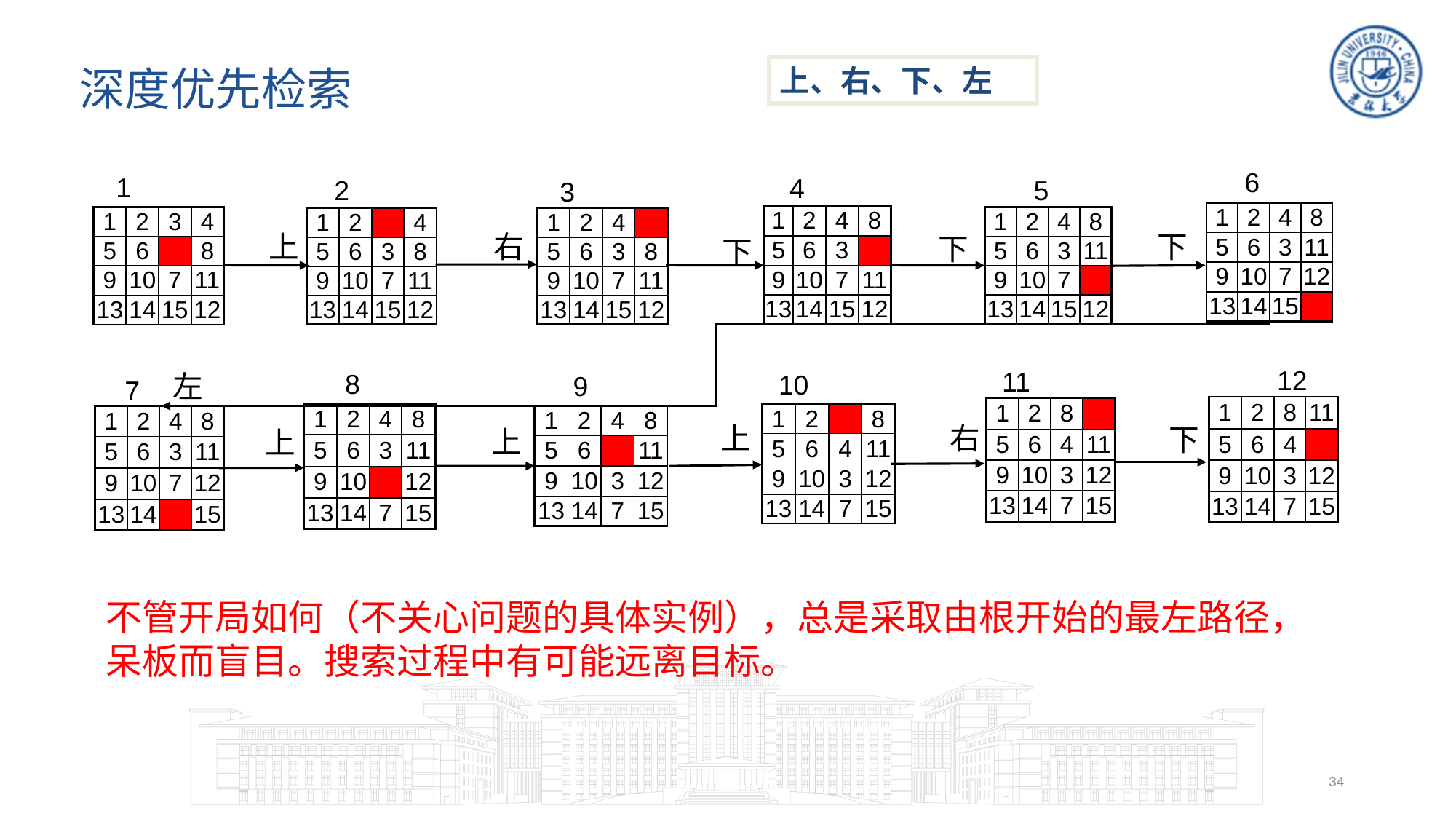

# 深度优先检索
上、右、下、左
6
1
4
5
2
3
| 1 | 2 | 4 | 8 |
| --- | --- | --- | --- |
| 5 | 6 | 3 | 11 |
| 9 | 10 | 7 | 12 |
| 13 | 14 | 15 |  |
| 1 | 2 | 4 | 8 |
| --- | --- | --- | --- |
| 5 | 6 | 3 |  |
| 9 | 10 | 7 | 11 |
| 13 | 14 | 15 | 12 |
| 1 | 2 | 3 | 4 |
| --- | --- | --- | --- |
| 5 | 6 |  | 8 |
| 9 | 10 | 7 | 11 |
| 13 | 14 | 15 | 12 |
| 1 | 2 | 4 | 8 |
| --- | --- | --- | --- |
| 5 | 6 | 3 | 11 |
| 9 | 10 | 7 |  |
| 13 | 14 | 15 | 12 |
| 1 | 2 |  | 4 |
| --- | --- | --- | --- |
| 5 | 6 | 3 | 8 |
| 9 | 10 | 7 | 11 |
| 13 | 14 | 15 | 12 |
| 1 | 2 | 4 |  |
| --- | --- | --- | --- |
| 5 | 6 | 3 | 8 |
| 9 | 10 | 7 | 11 |
| 13 | 14 | 15 | 12 |
上
右
下
下
下

12
11
8
左
10
9
7
| 1 | 2 | 8 | 11 |
| --- | --- | --- | --- |
| 5 | 6 | 4 |  |
| 9 | 10 | 3 | 12 |
| 13 | 14 | 7 | 15 |
| 1 | 2 | 8 |  |
| --- | --- | --- | --- |
| 5 | 6 | 4 | 11 |
| 9 | 10 | 3 | 12 |
| 13 | 14 | 7 | 15 |
| 1 | 2 | 4 | 8 |
| --- | --- | --- | --- |
| 5 | 6 | 3 | 11 |
| 9 | 10 |  | 12 |
| 13 | 14 | 7 | 15 |
| 1 | 2 |  | 8 |
| --- | --- | --- | --- |
| 5 | 6 | 4 | 11 |
| 9 | 10 | 3 | 12 |
| 13 | 14 | 7 | 15 |
| 1 | 2 | 4 | 8 |
| --- | --- | --- | --- |
| 5 | 6 | 3 | 11 |
| 9 | 10 | 7 | 12 |
| 13 | 14 |  | 15 |
| 1 | 2 | 4 | 8 |
| --- | --- | --- | --- |
| 5 | 6 |  | 11 |
| 9 | 10 | 3 | 12 |
| 13 | 14 | 7 | 15 |
上
右
下
上
上

不管开局如何（不关心问题的具体实例），总是采取由根开始的最左路径，呆板而盲目。搜索过程中有可能远离目标。
34